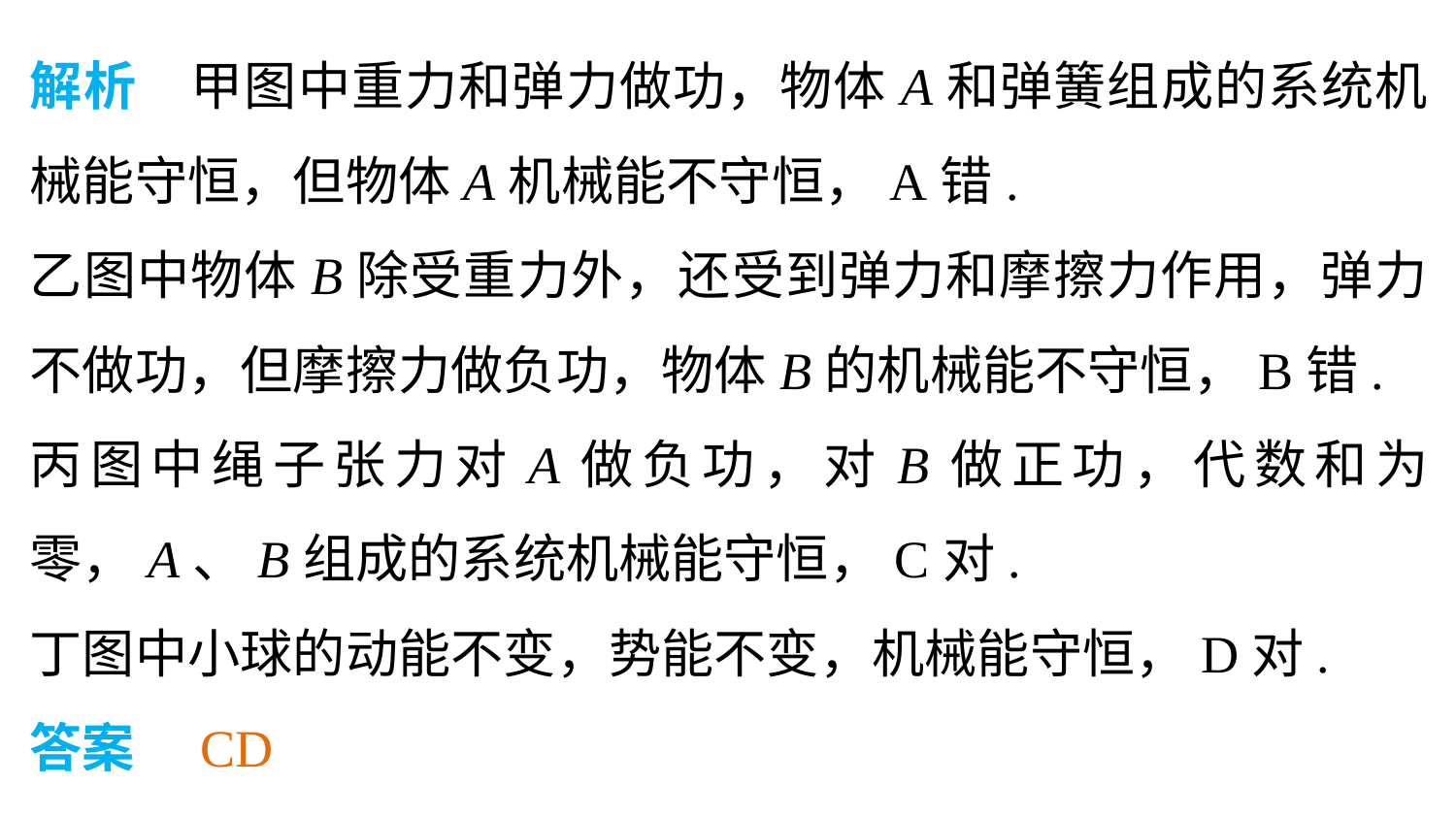

解析　甲图中重力和弹力做功，物体A和弹簧组成的系统机械能守恒，但物体A机械能不守恒，A错.
乙图中物体B除受重力外，还受到弹力和摩擦力作用，弹力不做功，但摩擦力做负功，物体B的机械能不守恒，B错.
丙图中绳子张力对A做负功，对B做正功，代数和为零，A、B组成的系统机械能守恒，C对.
丁图中小球的动能不变，势能不变，机械能守恒，D对.
答案　CD